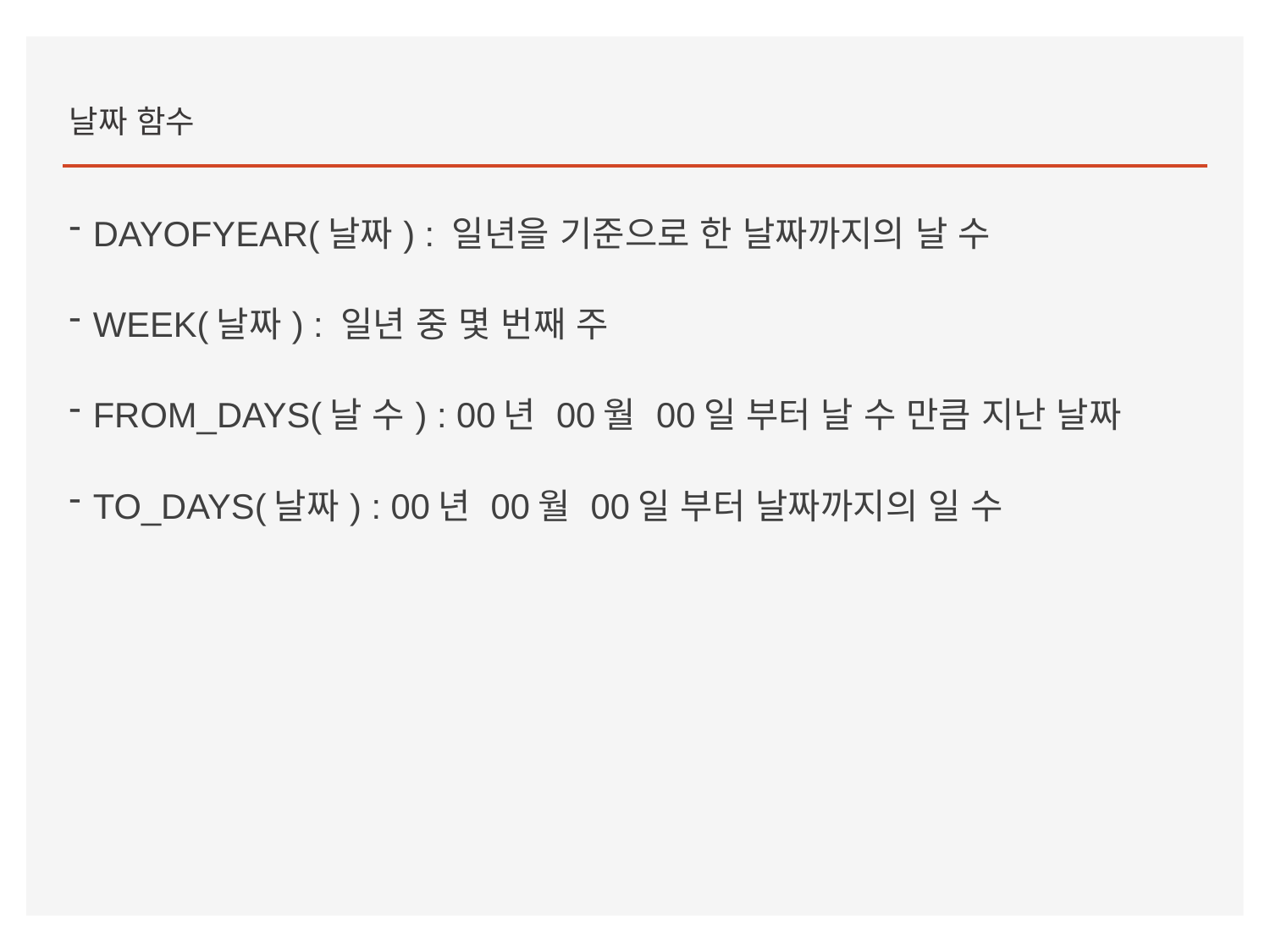

날짜 함수
DAYOFYEAR(날짜) : 일년을 기준으로 한 날짜까지의 날 수
WEEK(날짜) : 일년 중 몇 번째 주
FROM_DAYS(날 수) : 00년 00월 00일 부터 날 수 만큼 지난 날짜
TO_DAYS(날짜) : 00년 00월 00일 부터 날짜까지의 일 수